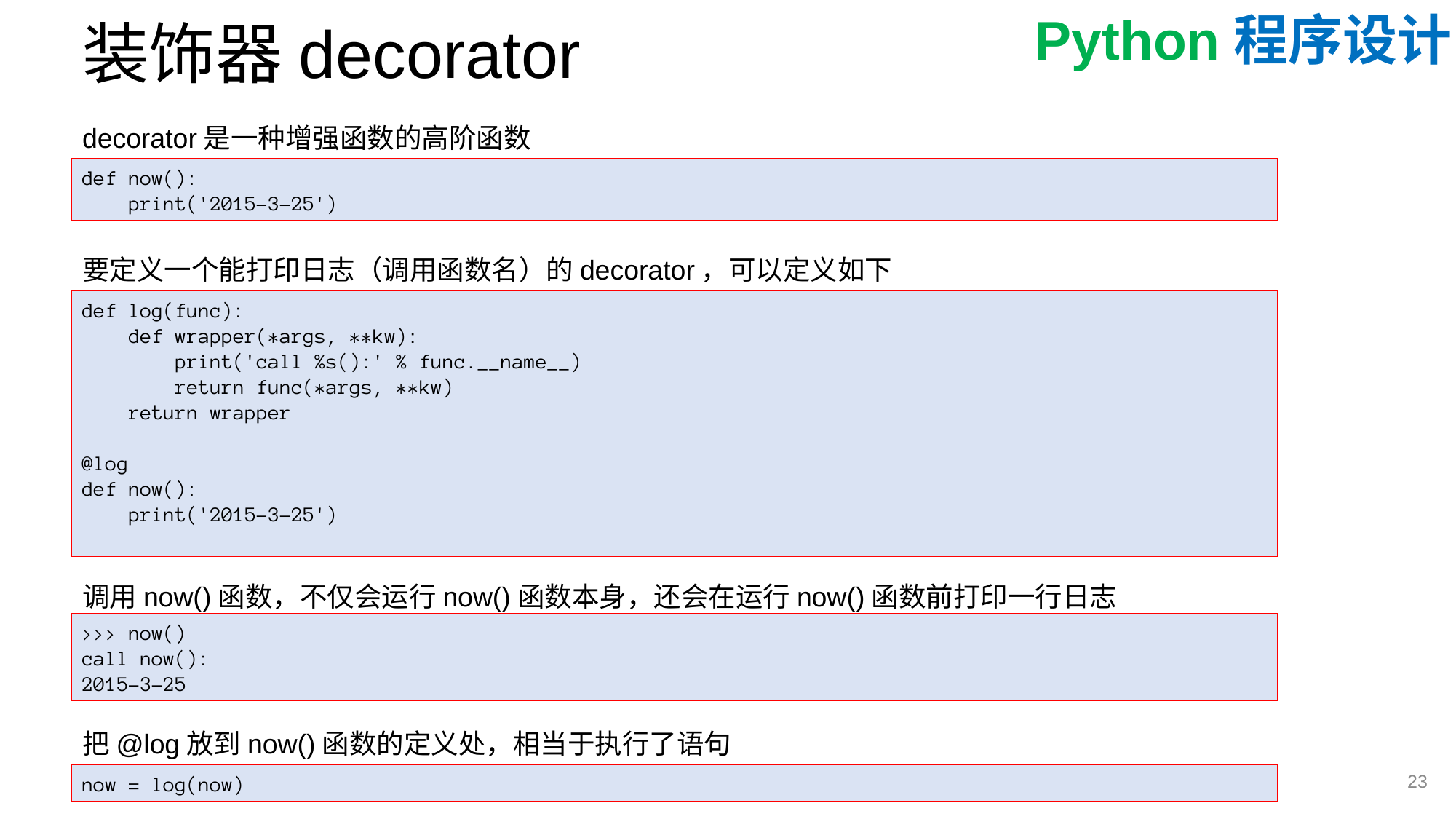

# 装饰器decorator
decorator是一种增强函数的高阶函数
def now():
    print('2015-3-25')
要定义一个能打印日志（调用函数名）的decorator，可以定义如下
def log(func):
    def wrapper(*args, **kw):
        print('call %s():' % func.__name__)
        return func(*args, **kw)
    return wrapper

@log
def now():
    print('2015-3-25')

调用now()函数，不仅会运行now()函数本身，还会在运行now()函数前打印一行日志
>>> now()
call now():
2015-3-25
把@log放到now()函数的定义处，相当于执行了语句
23
now = log(now)